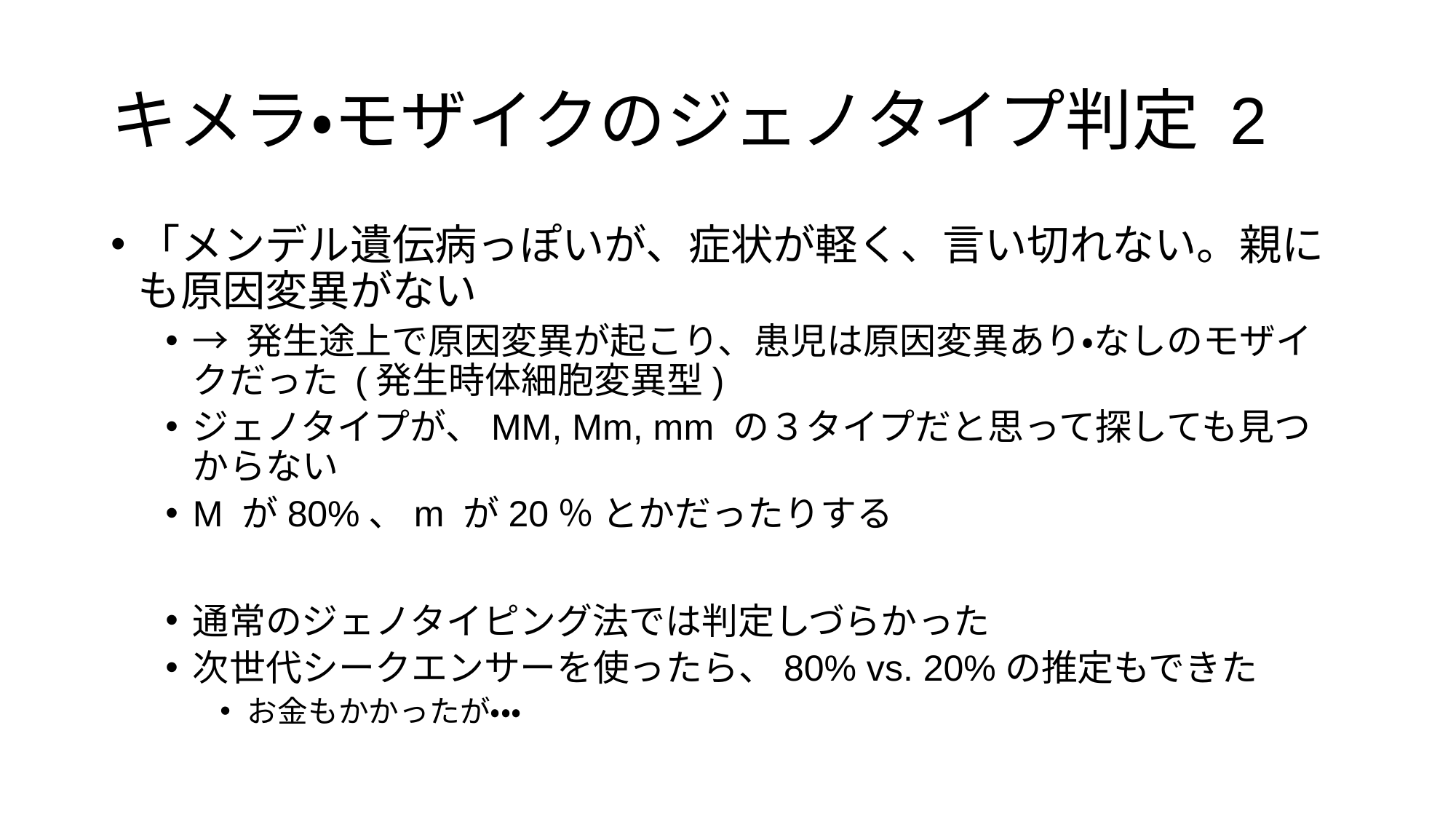

# キメラ・モザイクのジェノタイプ判定 2
「メンデル遺伝病っぽいが、症状が軽く、言い切れない。親にも原因変異がない
→ 発生途上で原因変異が起こり、患児は原因変異あり・なしのモザイクだった (発生時体細胞変異型)
ジェノタイプが、MM, Mm, mm の３タイプだと思って探しても見つからない
M が80%、m が20％ とかだったりする

通常のジェノタイピング法では判定しづらかった
次世代シークエンサーを使ったら、80% vs. 20%の推定もできた
お金もかかったが・・・